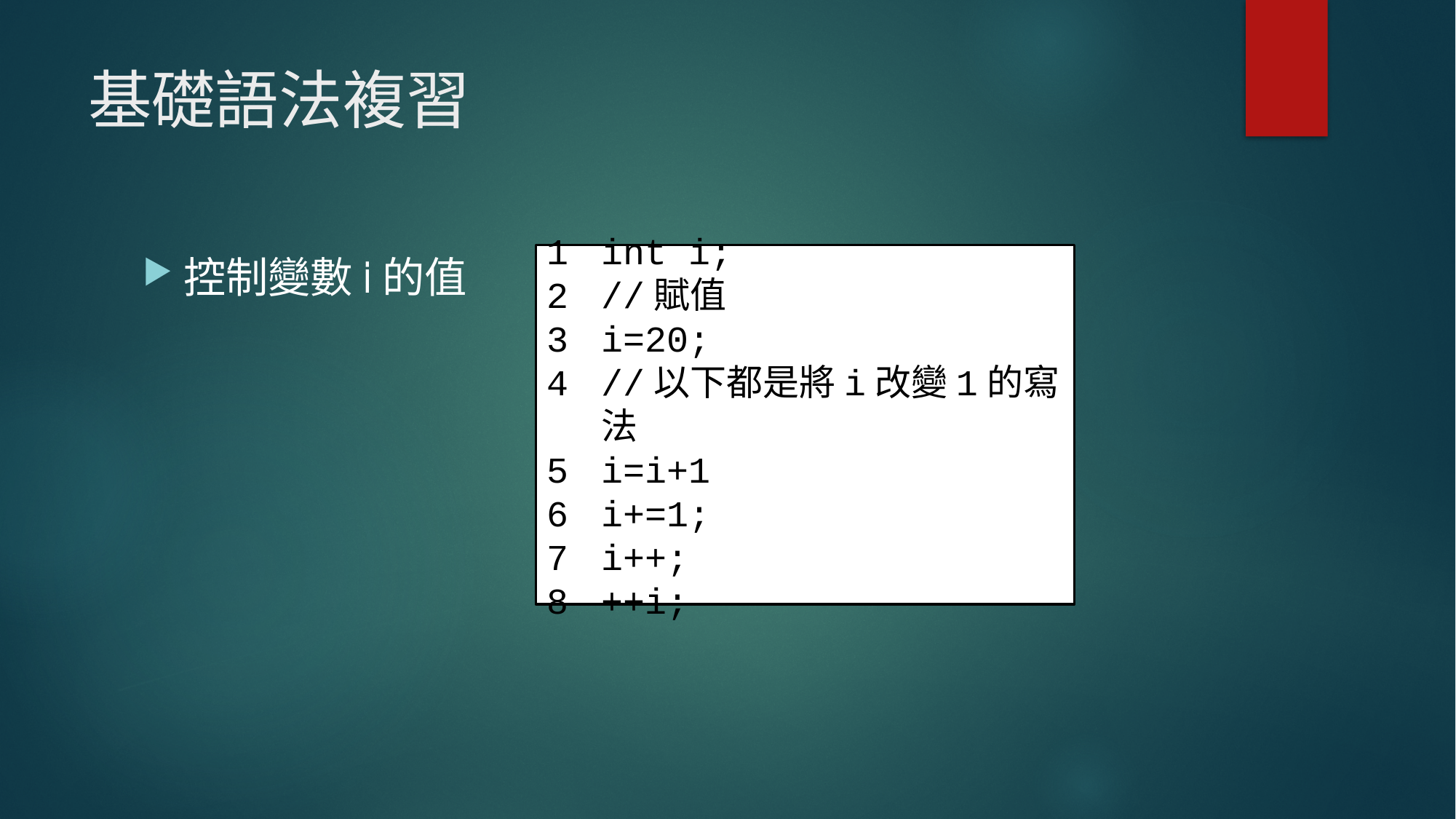

# 基礎語法複習
控制變數i的值

int i;
//賦值
i=20;
//以下都是將i改變1的寫法
i=i+1
i+=1;
i++;
++i;